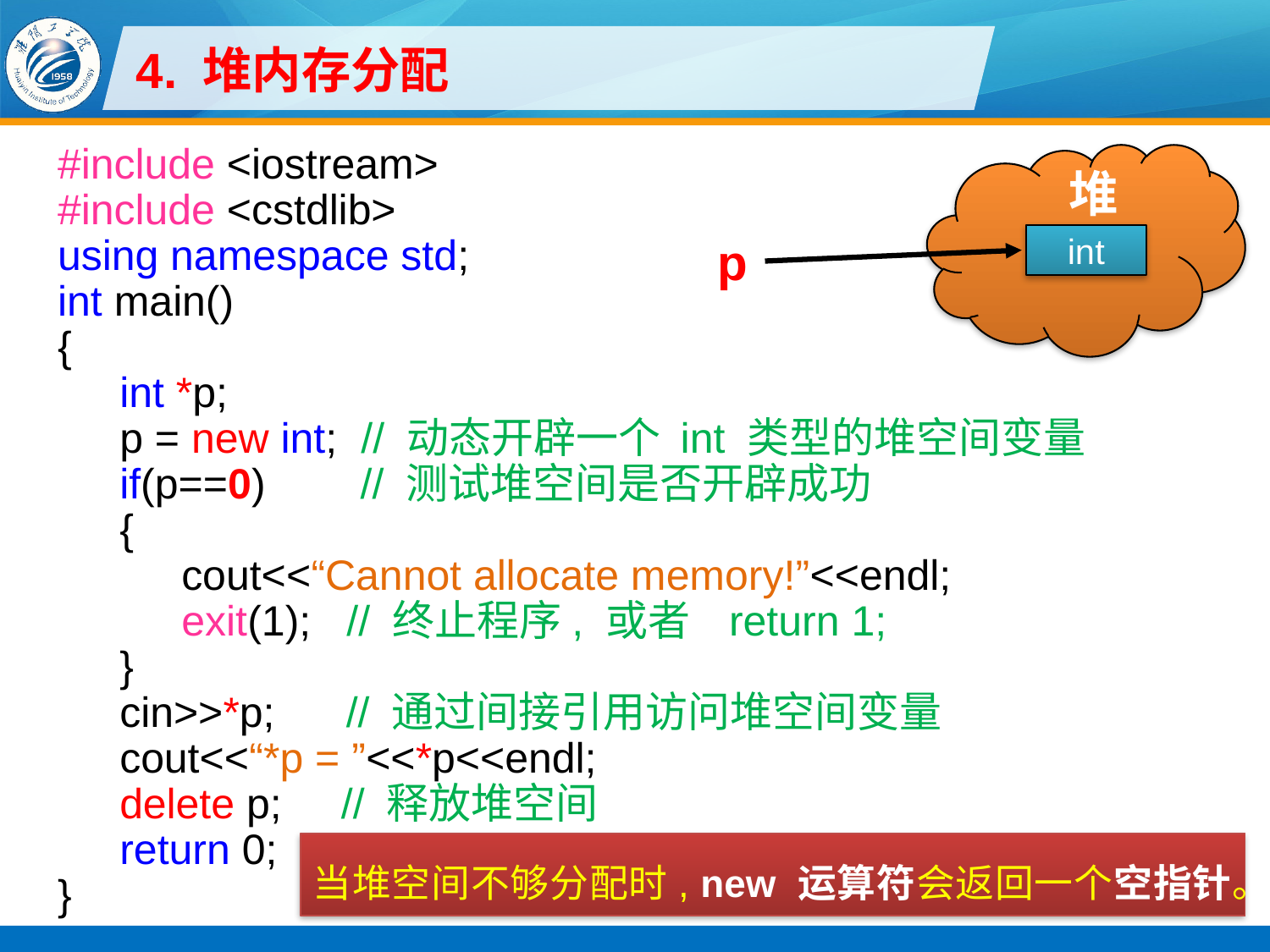

# 4. 堆内存分配
#include <iostream>
#include <cstdlib>
using namespace std;
int main()
{
int *p;
p = new int;  // 动态开辟一个 int 类型的堆空间变量
if(p==0)        // 测试堆空间是否开辟成功
{
cout<<“Cannot allocate memory!”<<endl;
exit(1);   // 终止程序, 或者   return 1;
}
cin>>*p;      // 通过间接引用访问堆空间变量
cout<<“*p = ”<<*p<<endl;
delete p;     // 释放堆空间
return 0;
}

堆
p
int
当堆空间不够分配时, new 运算符会返回一个空指针。